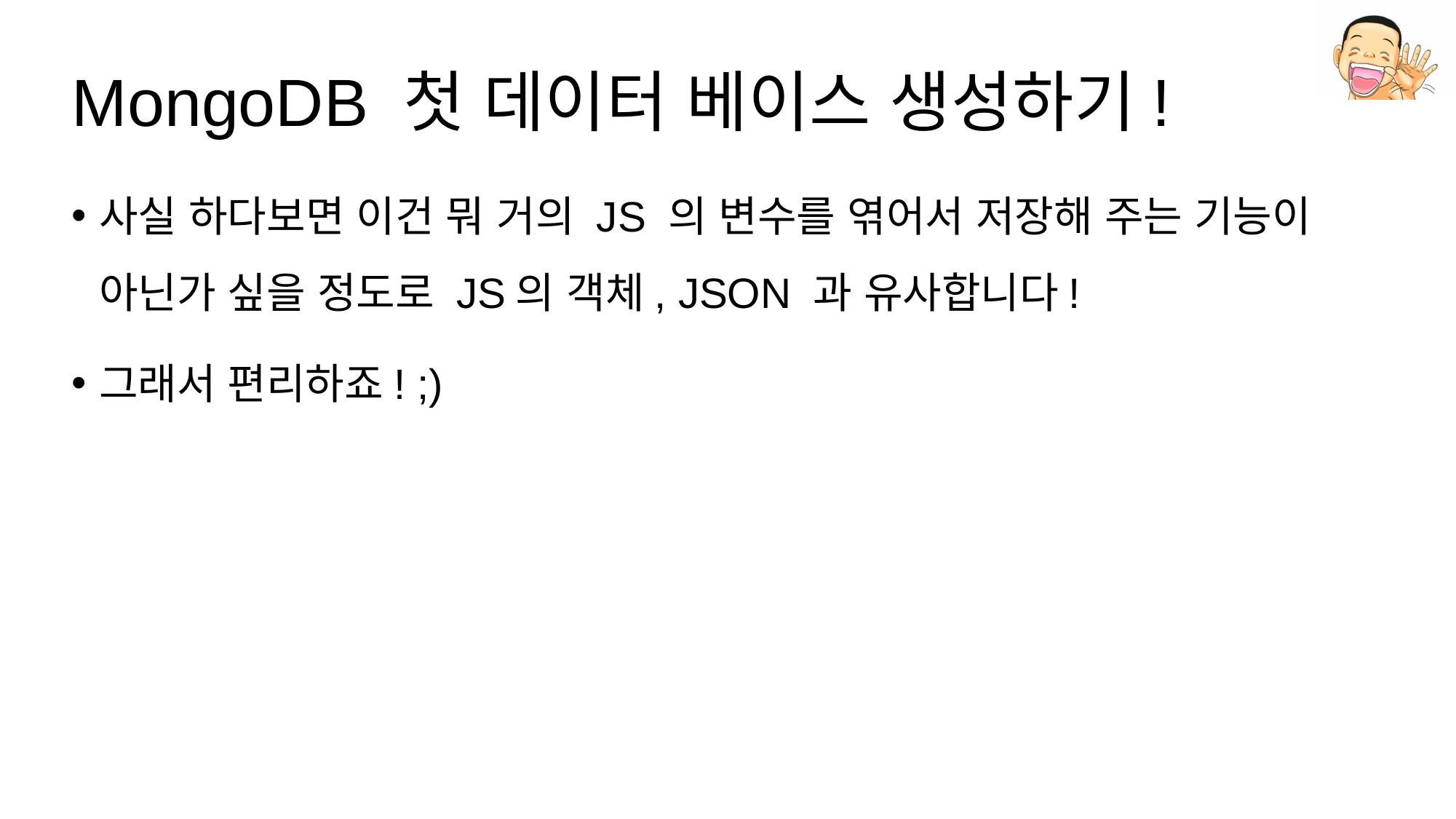

# MongoDB 첫 데이터 베이스 생성하기!
사실 하다보면 이건 뭐 거의 JS 의 변수를 엮어서 저장해 주는 기능이 아닌가 싶을 정도로 JS의 객체, JSON 과 유사합니다!
그래서 편리하죠! ;)